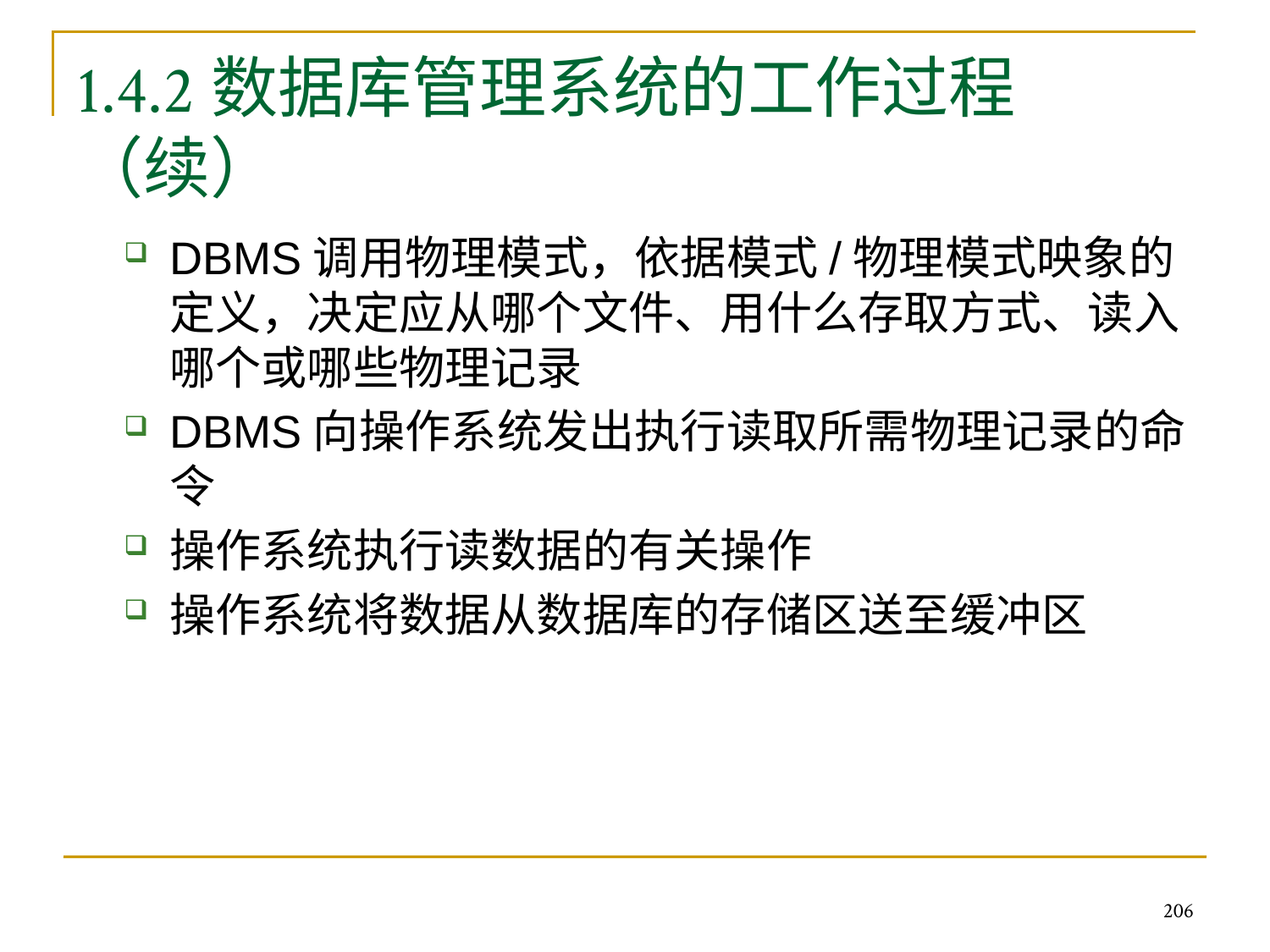

# 1.4.2数据库管理系统的工作过程（续）
DBMS调用物理模式，依据模式/物理模式映象的定义，决定应从哪个文件、用什么存取方式、读入哪个或哪些物理记录
DBMS向操作系统发出执行读取所需物理记录的命令
操作系统执行读数据的有关操作
操作系统将数据从数据库的存储区送至缓冲区
206